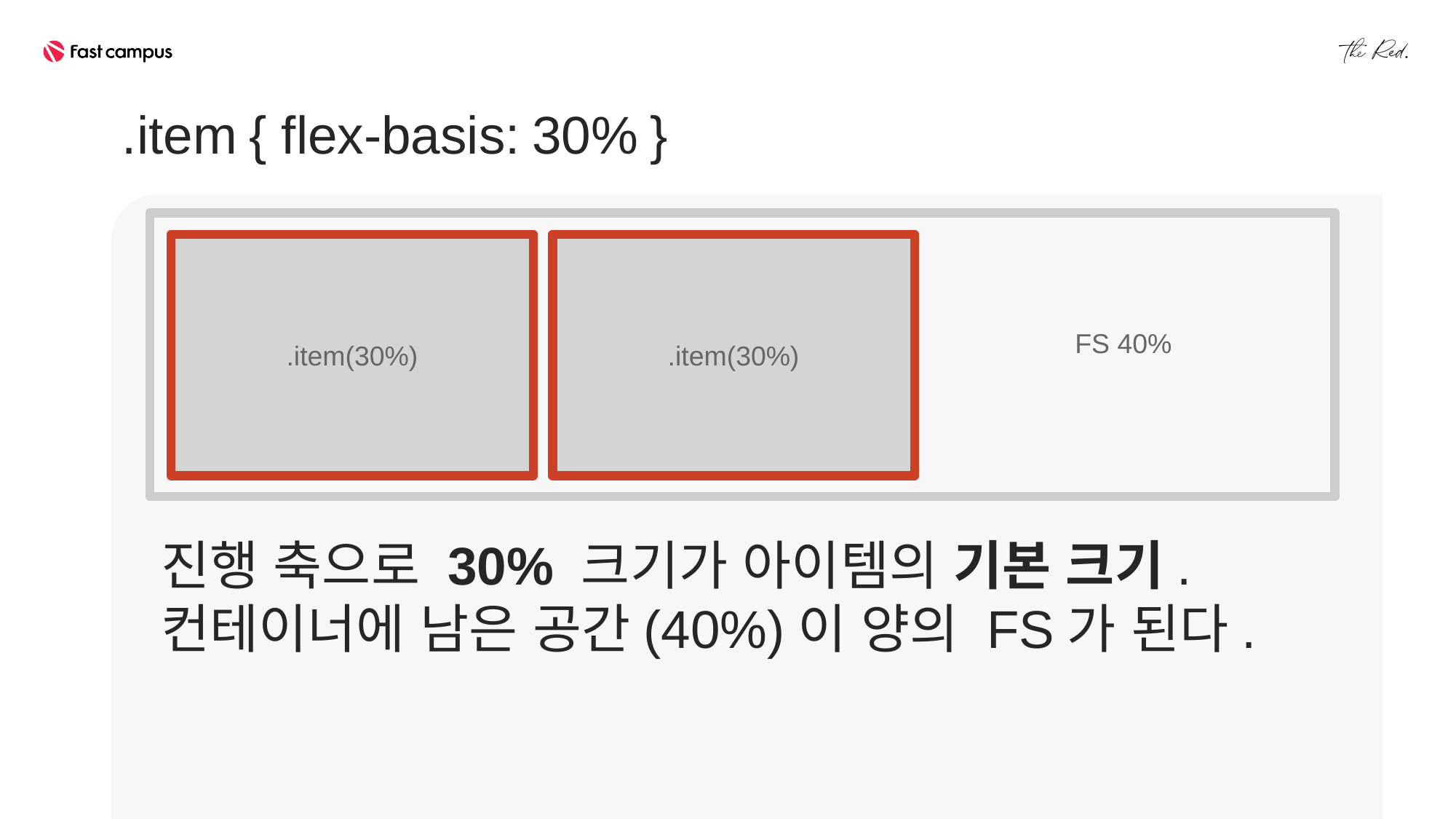

.item { flex-basis: 30% }

.item(30%)
.item(30%)
FS 40%
진행 축으로 30% 크기가 아이템의 기본 크기.
컨테이너에 남은 공간(40%)이 양의 FS가 된다.